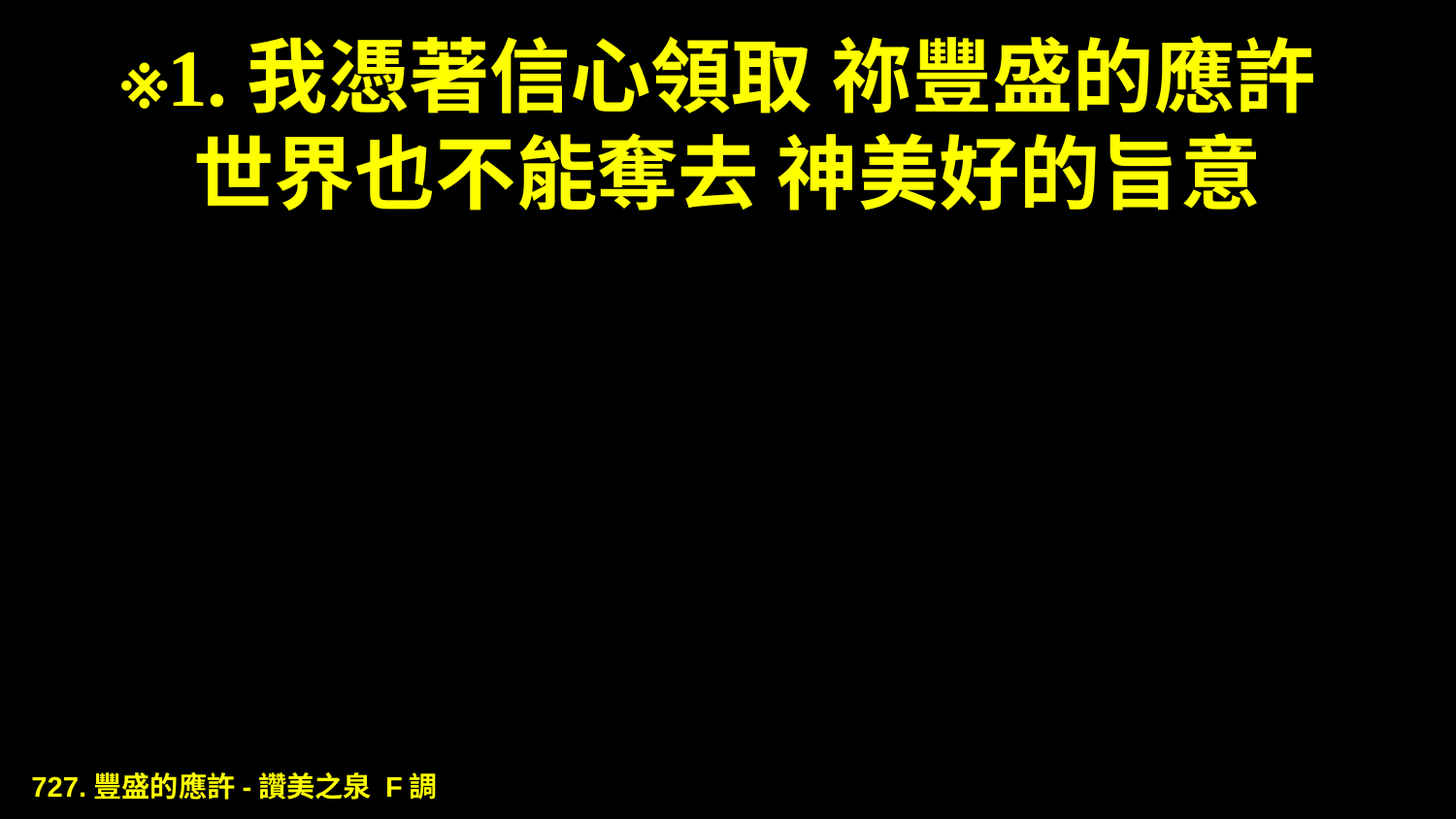

# ※1.我憑著信心領取 祢豐盛的應許 世界也不能奪去 神美好的旨意
727.豐盛的應許-讚美之泉 F調